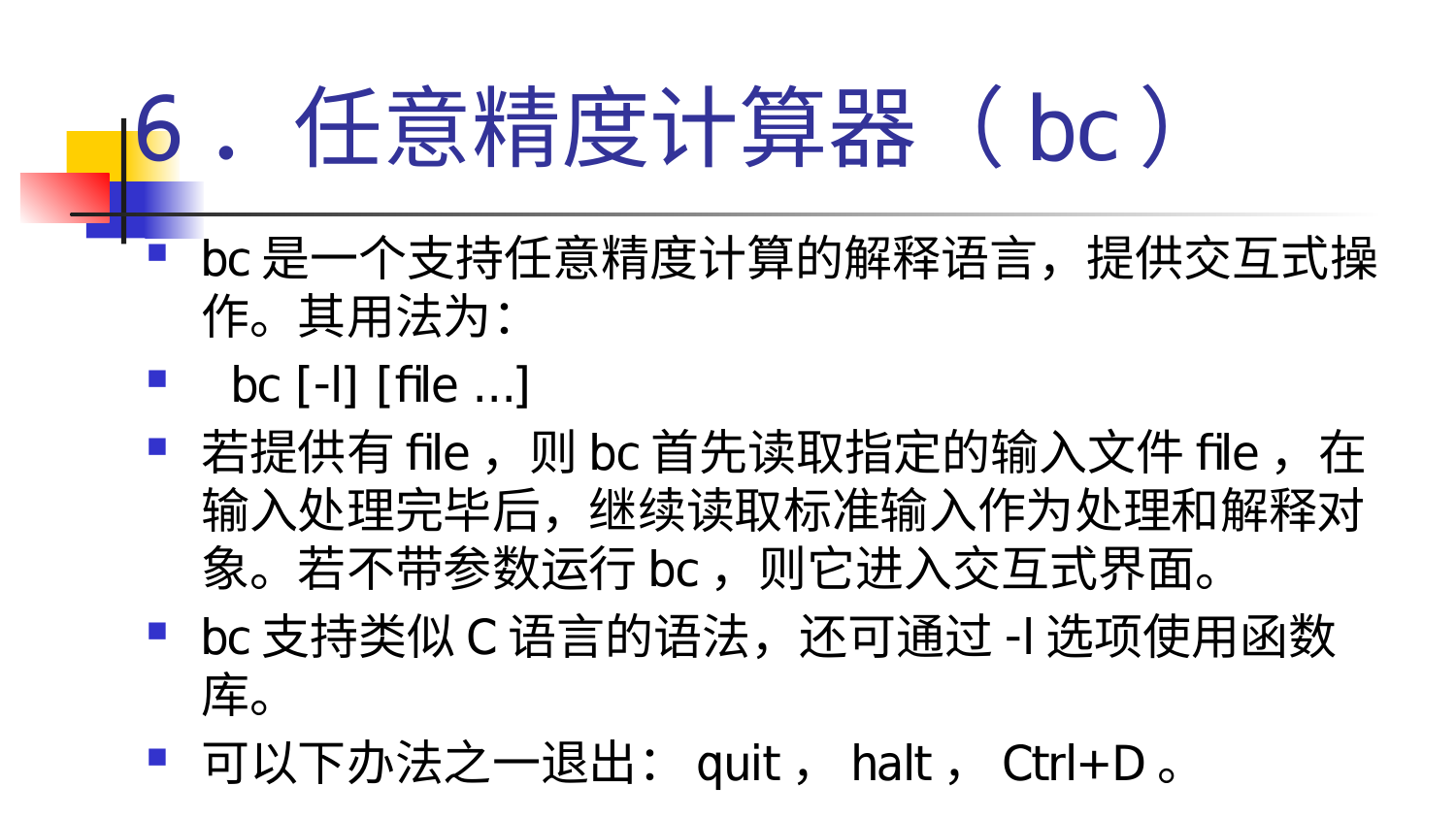

# 6．任意精度计算器（bc）
bc是一个支持任意精度计算的解释语言，提供交互式操作。其用法为：
  bc [-l] [file ...]
若提供有file，则bc首先读取指定的输入文件file，在输入处理完毕后，继续读取标准输入作为处理和解释对象。若不带参数运行bc，则它进入交互式界面。
bc支持类似C语言的语法，还可通过-l选项使用函数库。
可以下办法之一退出：quit，halt，Ctrl+D。